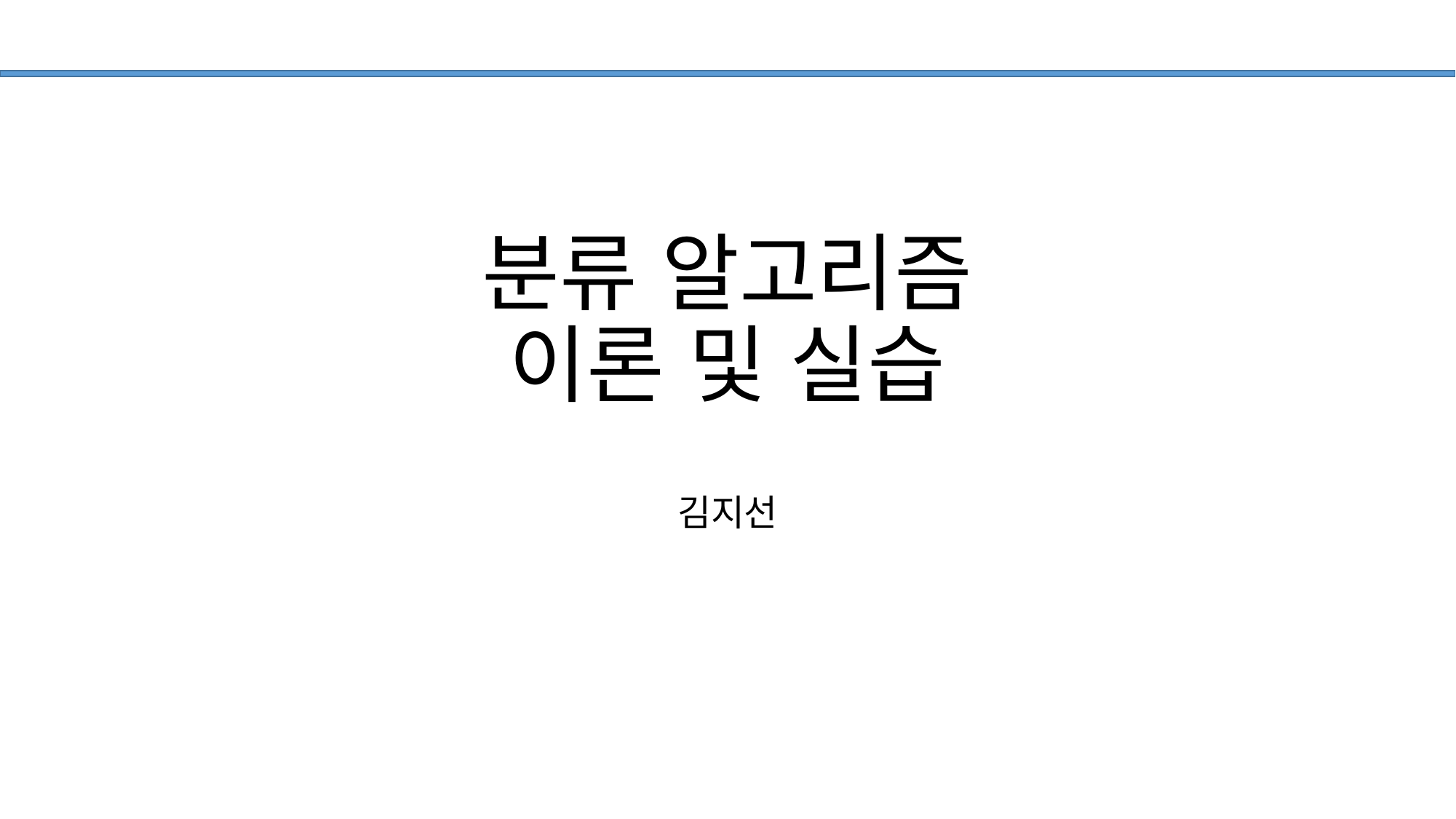

# 분류 알고리즘 이론 및 실습

김지선